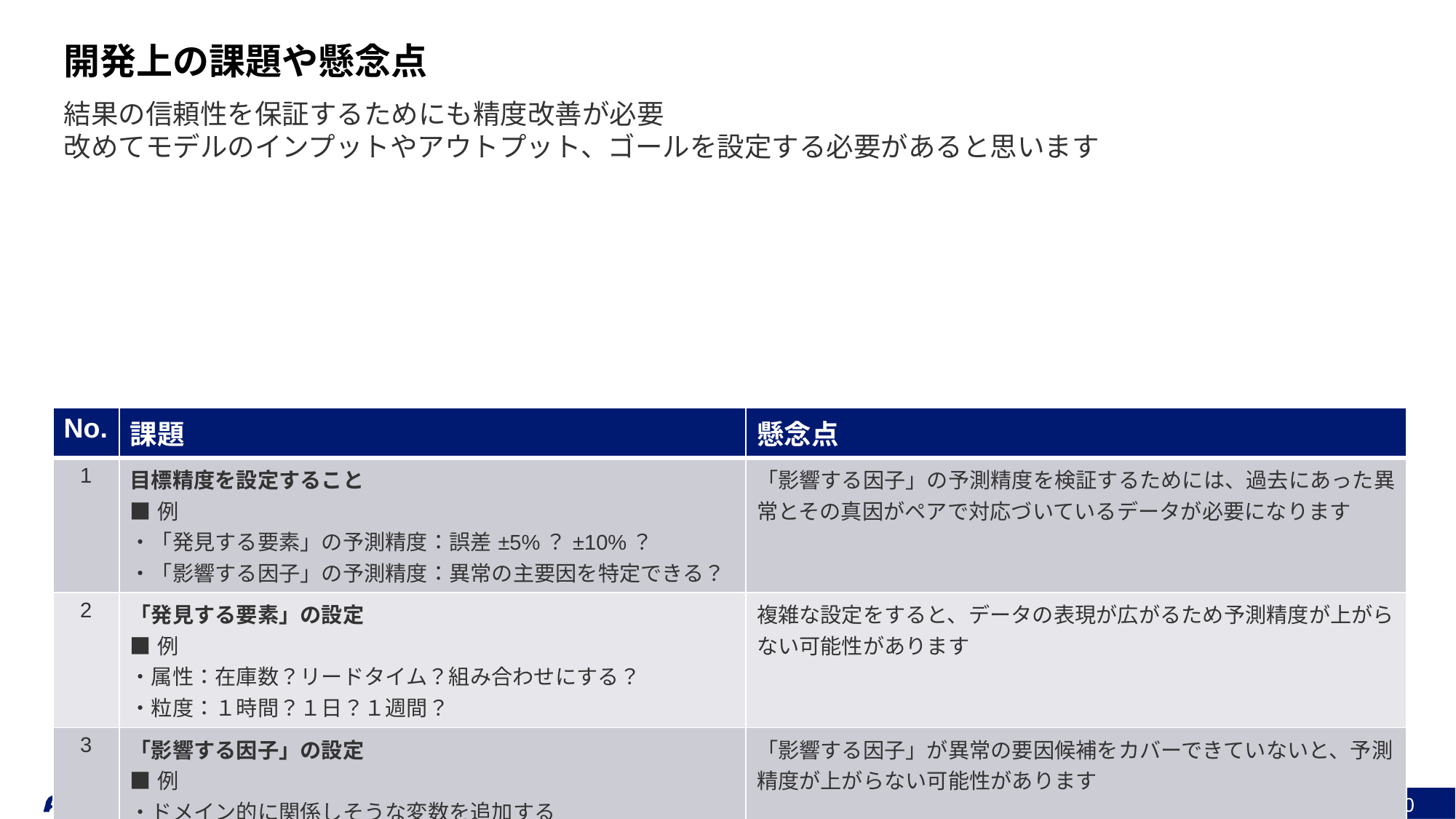

開発上の課題や懸念点
結果の信頼性を保証するためにも精度改善が必要
改めてモデルのインプットやアウトプット、ゴールを設定する必要があると思います

| No. | 課題 | 懸念点 |
| --- | --- | --- |
| 1 | 目標精度を設定すること ■例 ・「発見する要素」の予測精度：誤差±5%？±10%？ ・「影響する因子」の予測精度：異常の主要因を特定できる？ | 「影響する因子」の予測精度を検証するためには、過去にあった異常とその真因がペアで対応づいているデータが必要になります |
| 2 | 「発見する要素」の設定 ■例 ・属性：在庫数？リードタイム？組み合わせにする？ ・粒度：１時間？１日？１週間？ | 複雑な設定をすると、データの表現が広がるため予測精度が上がらない可能性があります |
| 3 | 「影響する因子」の設定 ■例 ・ドメイン的に関係しそうな変数を追加する | 「影響する因子」が異常の要因候補をカバーできていないと、予測精度が上がらない可能性があります |
November 23, 2023